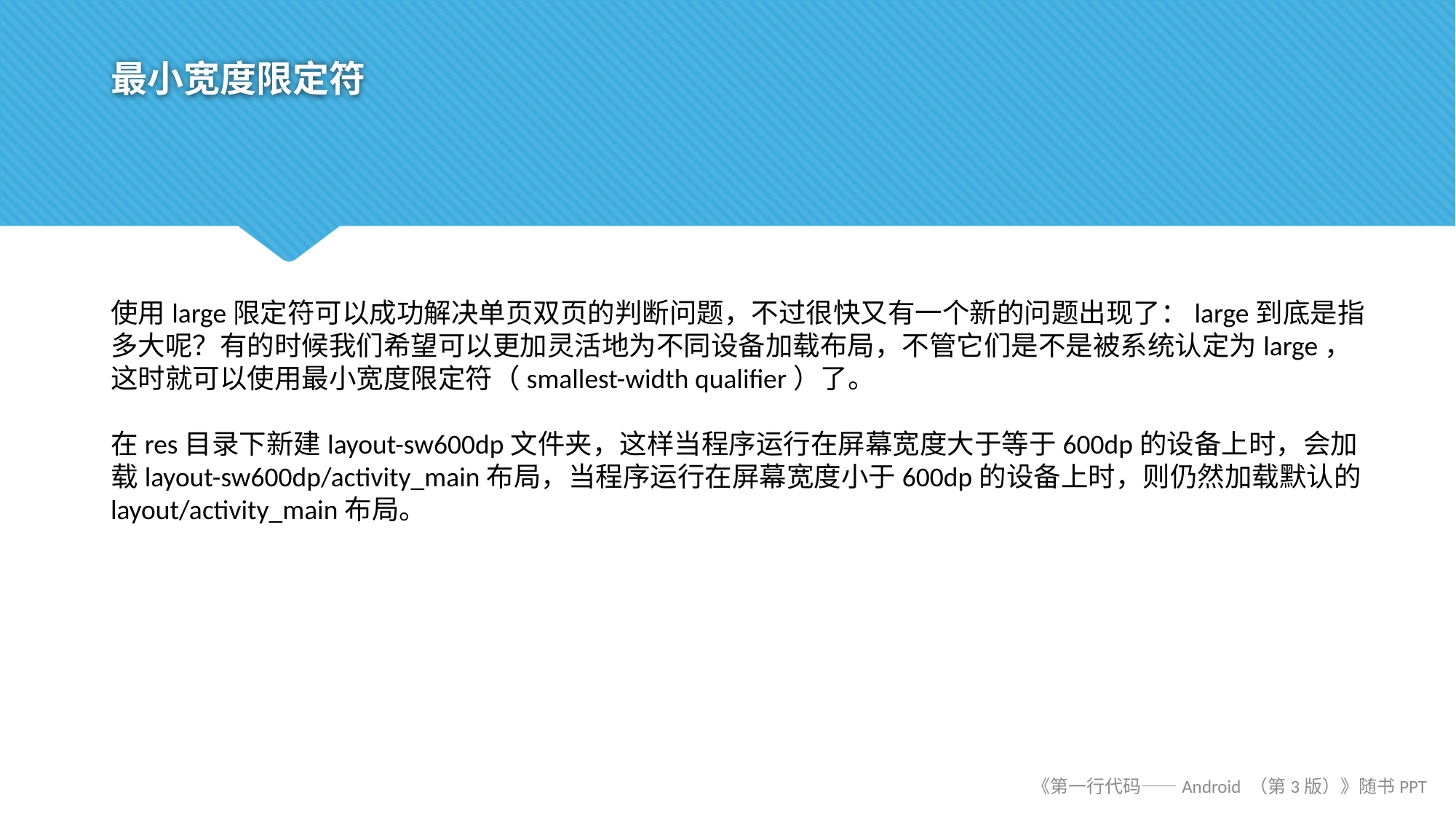

# 最小宽度限定符
使用large限定符可以成功解决单页双页的判断问题，不过很快又有一个新的问题出现了：large到底是指多大呢？有的时候我们希望可以更加灵活地为不同设备加载布局，不管它们是不是被系统认定为large，这时就可以使用最小宽度限定符（smallest-width qualifier）了。

在res目录下新建layout-sw600dp文件夹，这样当程序运行在屏幕宽度大于等于600dp的设备上时，会加载layout-sw600dp/activity_main布局，当程序运行在屏幕宽度小于600dp的设备上时，则仍然加载默认的layout/activity_main布局。